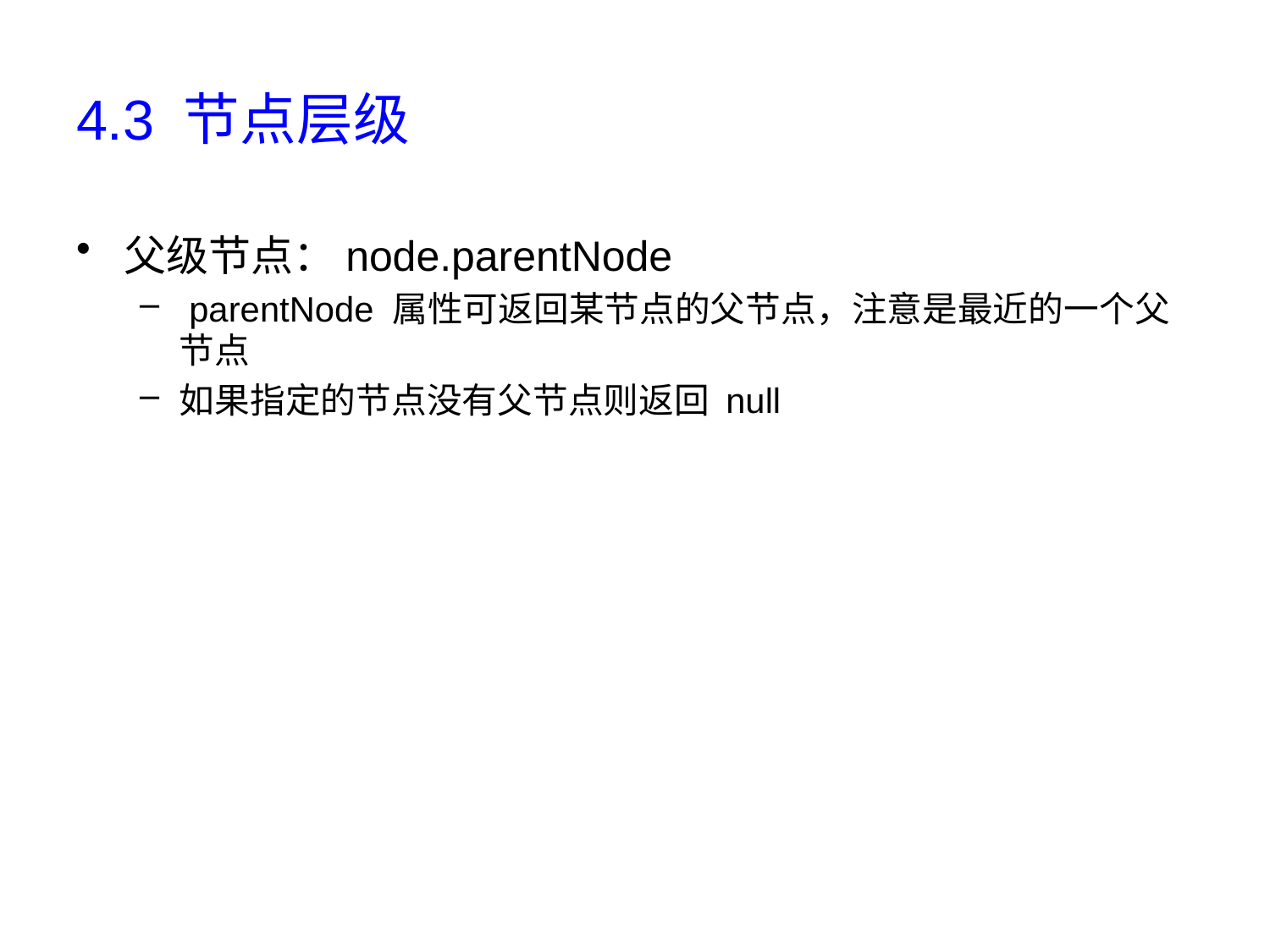

# 4.3 节点层级
父级节点：node.parentNode
 parentNode 属性可返回某节点的父节点，注意是最近的一个父节点
如果指定的节点没有父节点则返回 null